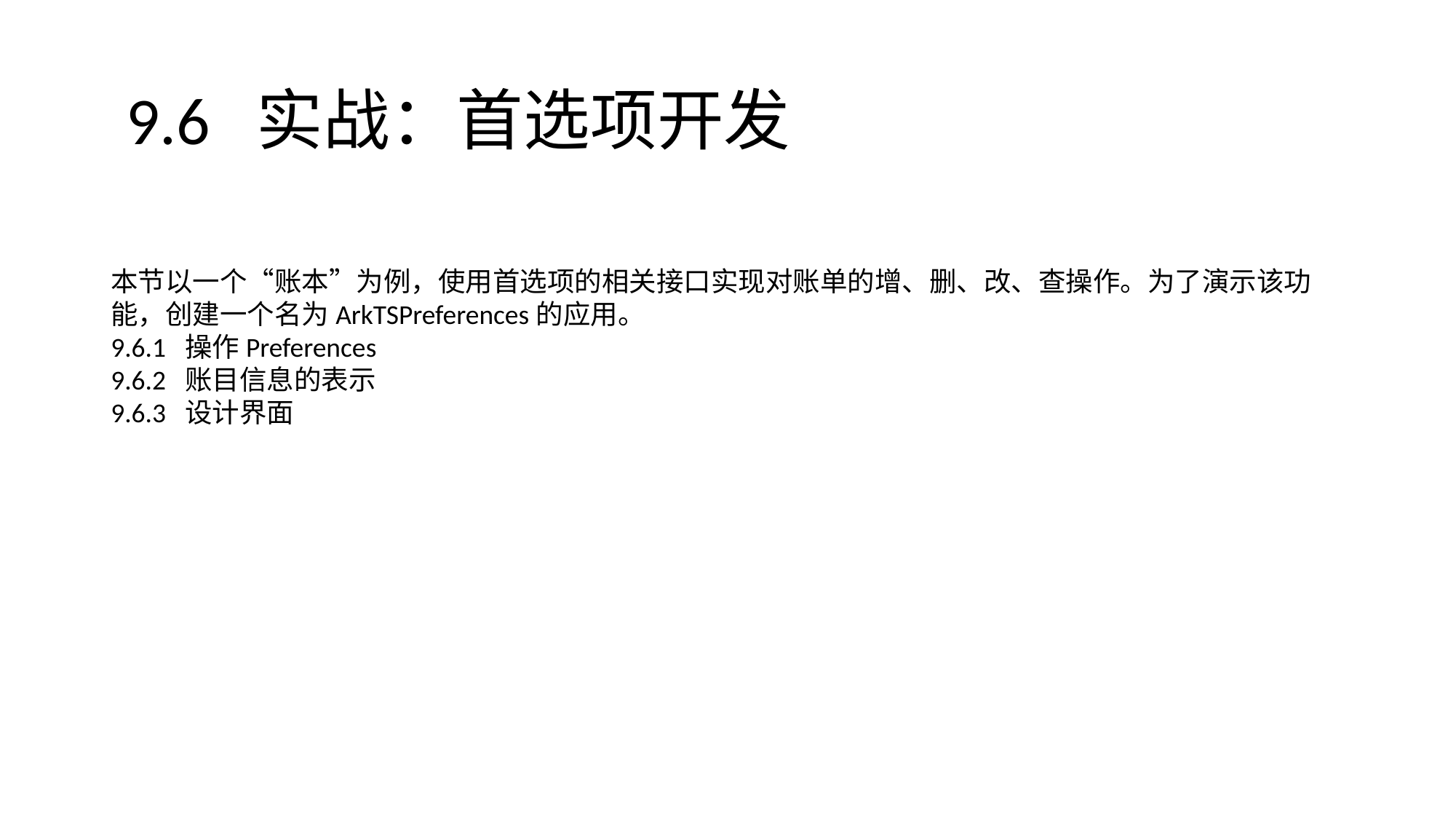

# 9.6  实战：首选项开发
本节以一个“账本”为例，使用首选项的相关接口实现对账单的增、删、改、查操作。为了演示该功能，创建一个名为ArkTSPreferences的应用。
9.6.1  操作Preferences
9.6.2  账目信息的表示
9.6.3  设计界面